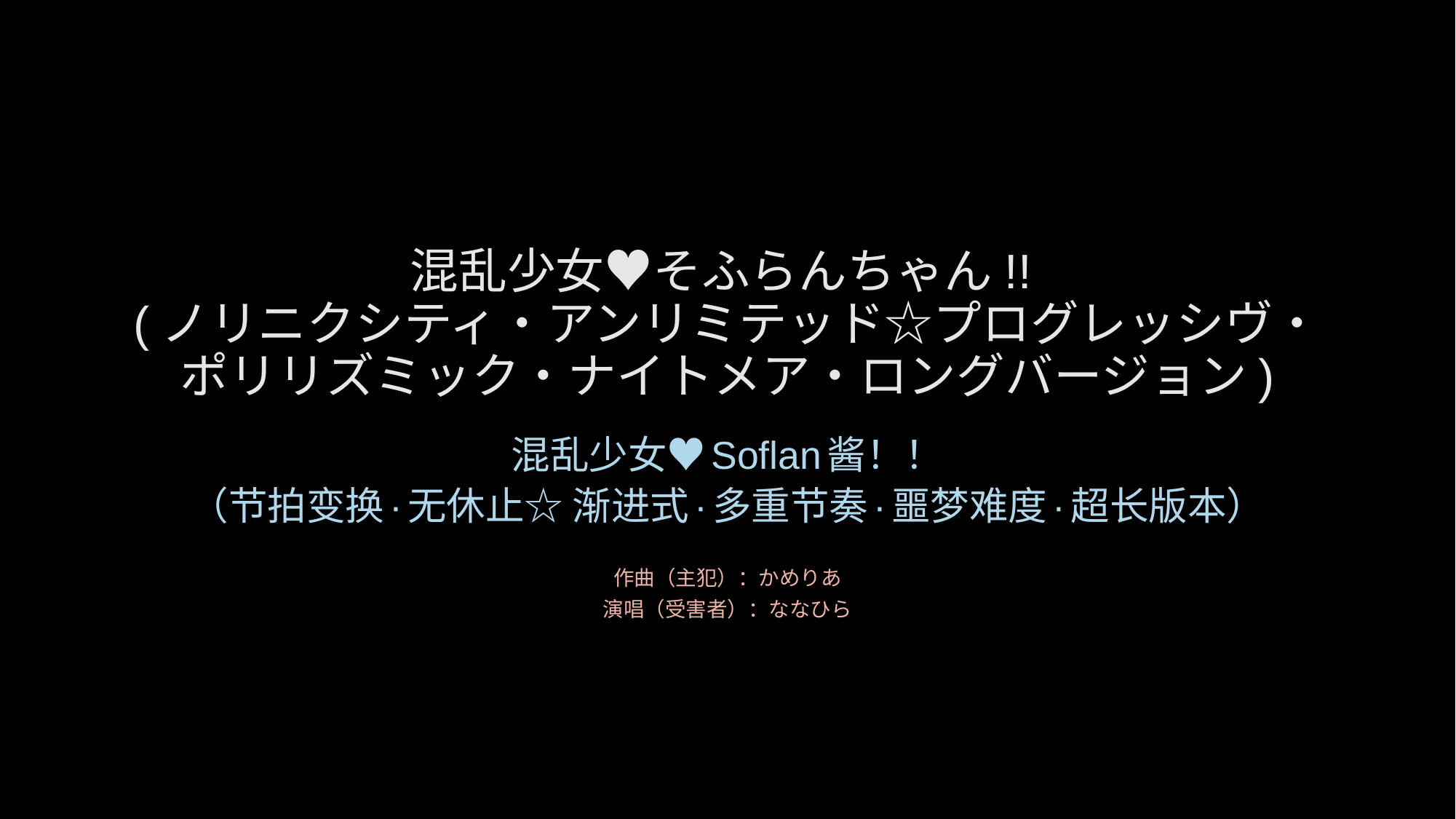

# 混乱少女♥そふらんちゃん!! (ノリニクシティ・アンリミテッド☆プログレッシヴ・ ポリリズミック・ナイトメア・ロングバージョン)
混乱少女♥Soflan酱！！
（节拍变换·无休止☆ 渐进式·多重节奏·噩梦难度·超长版本）

作曲（主犯）：かめりあ
演唱（受害者）：ななひら